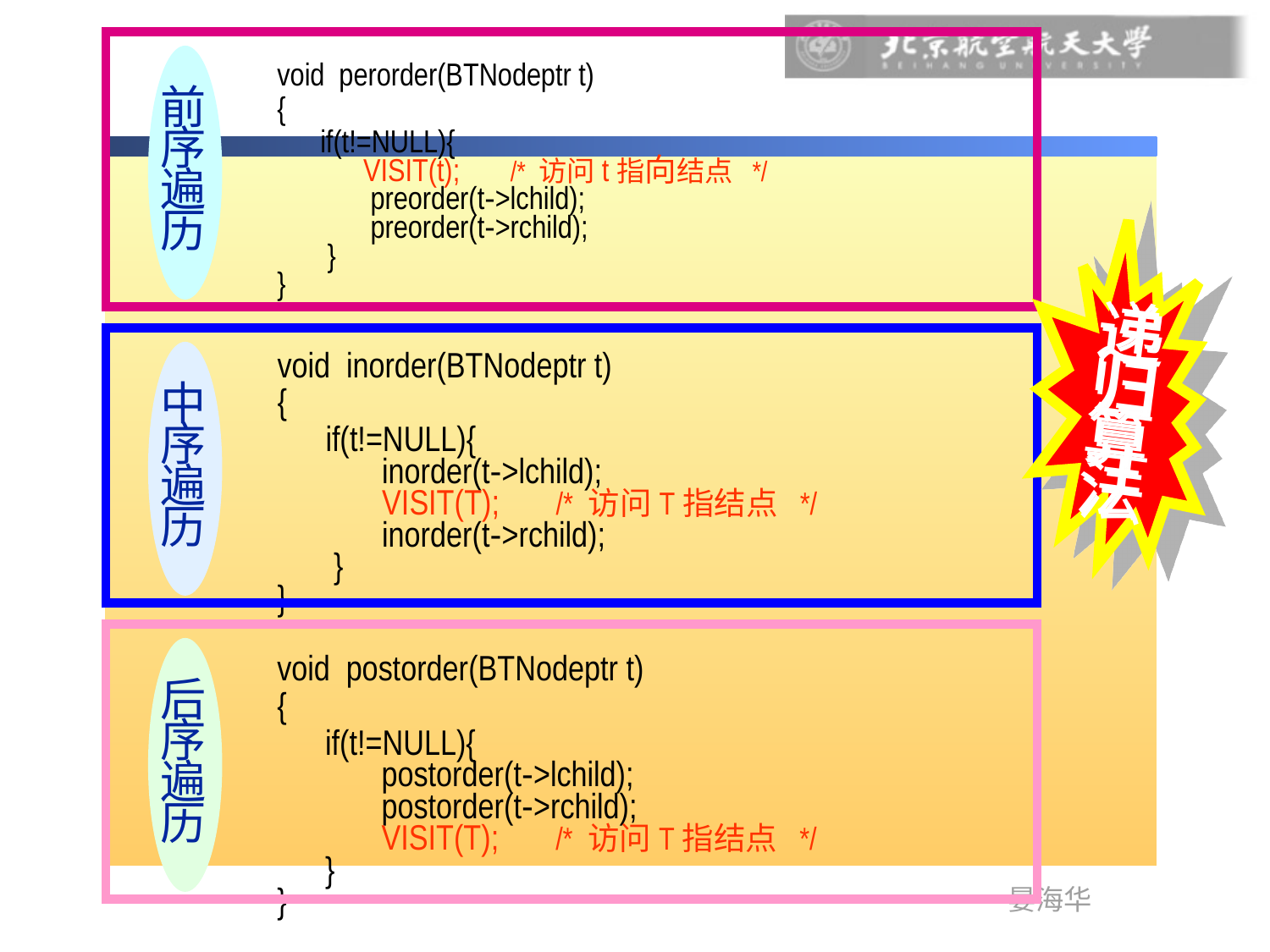

void  perorder(BTNodeptr t)
{
      if(t!=NULL){
            VISIT(t);       /* 访问t指向结点  */
             preorder(t->lchild);
             preorder(t->rchild);
       }
}
前
序
遍
历

递
归
算
法

void  inorder(BTNodeptr t)
{
      if(t!=NULL){
             inorder(t->lchild);
             VISIT(T);       /* 访问T指结点  */
             inorder(t->rchild);
       }
}
中
序
遍
历

void  postorder(BTNodeptr t)
{
      if(t!=NULL){
             postorder(t->lchild);
             postorder(t->rchild);
             VISIT(T);       /* 访问T指结点  */
      }
}
后
序
遍
历